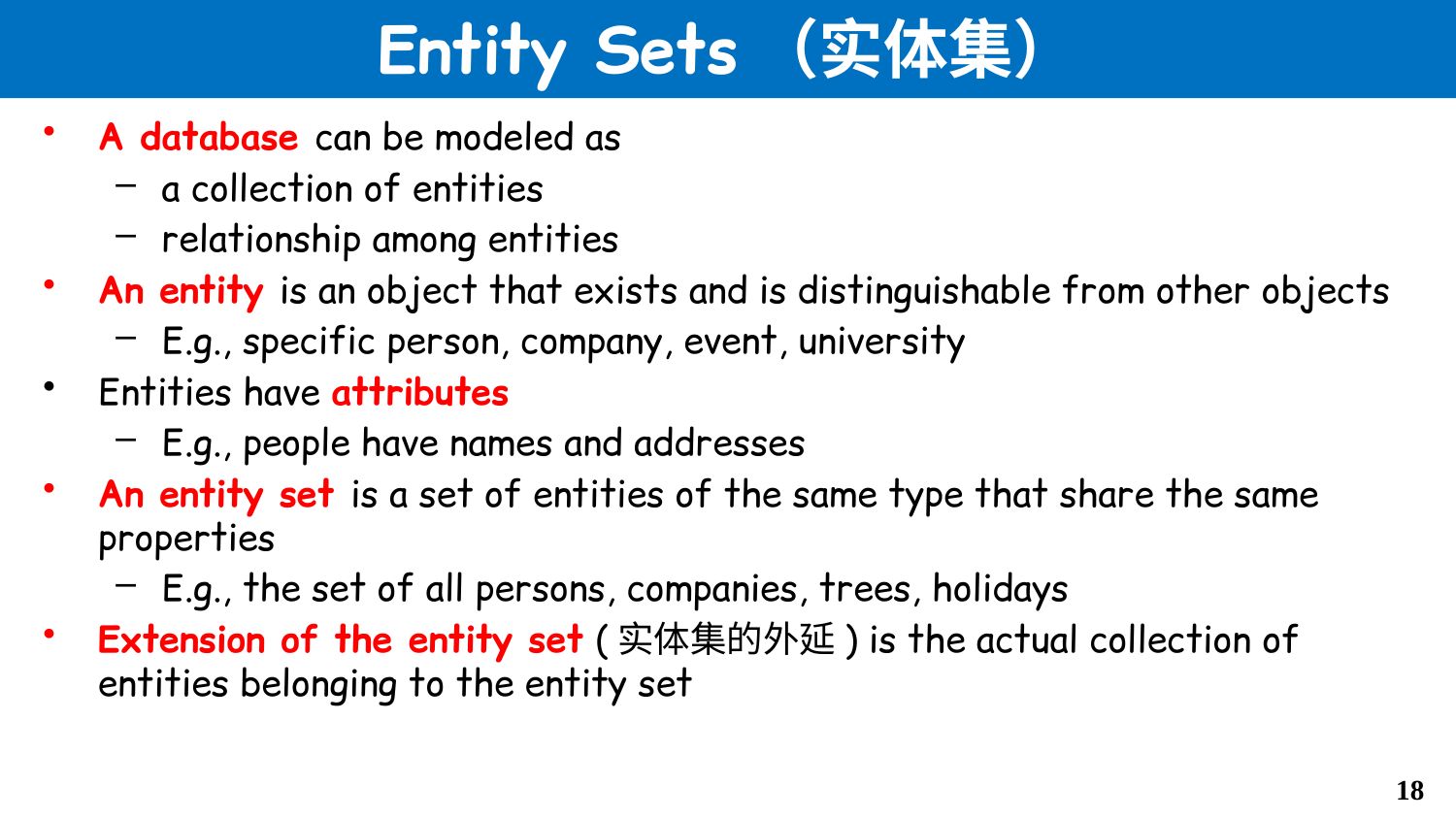

# Entity Sets（实体集）
A database can be modeled as
a collection of entities
relationship among entities
An entity is an object that exists and is distinguishable from other objects
E.g., specific person, company, event, university
Entities have attributes
E.g., people have names and addresses
An entity set is a set of entities of the same type that share the same properties
E.g., the set of all persons, companies, trees, holidays
Extension of the entity set (实体集的外延) is the actual collection of entities belonging to the entity set